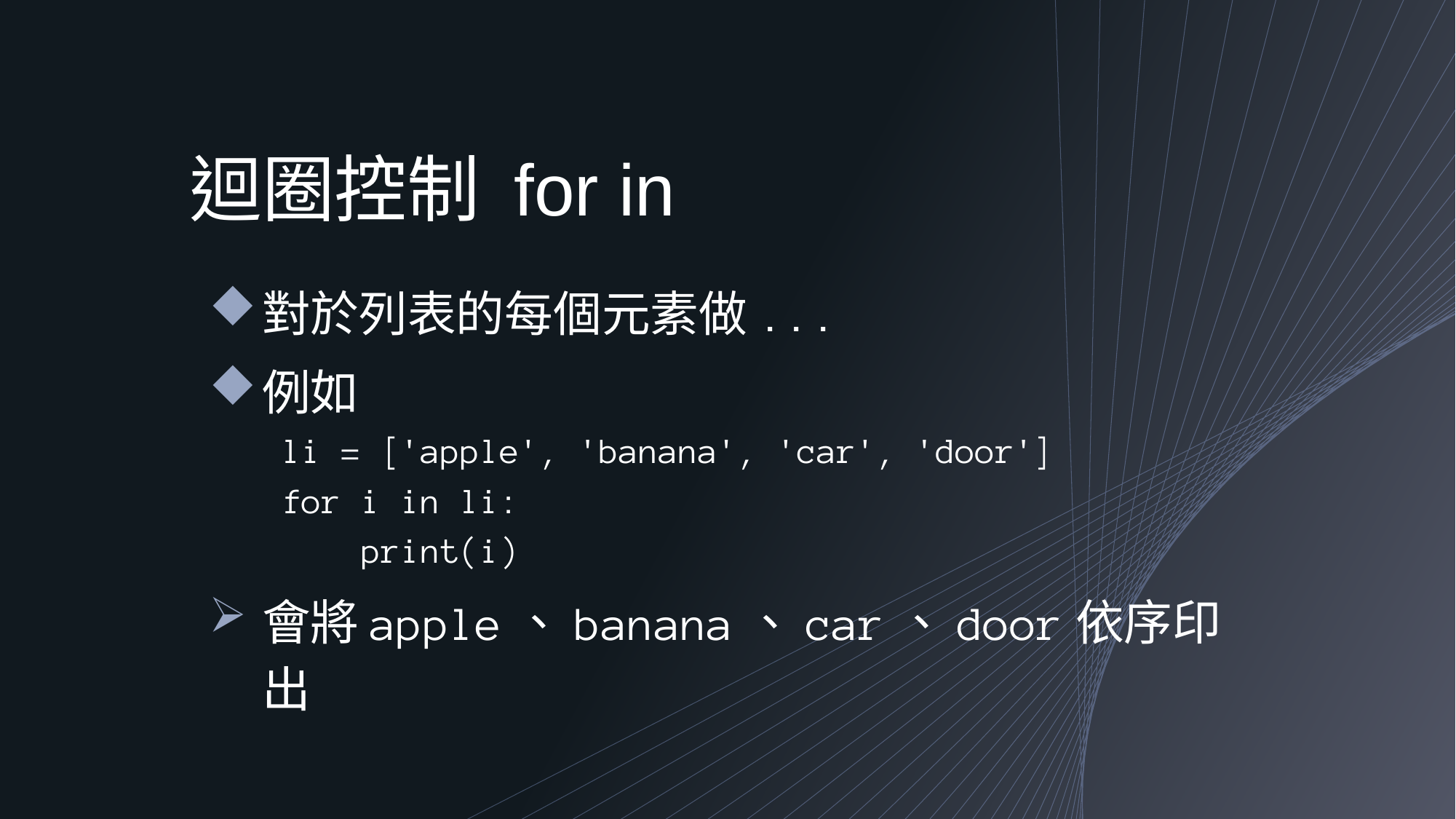

# 迴圈控制 for in
對於列表的每個元素做...
例如
li = ['apple', 'banana', 'car', 'door']
for i in li:
    print(i)
會將apple、banana、car、door依序印出